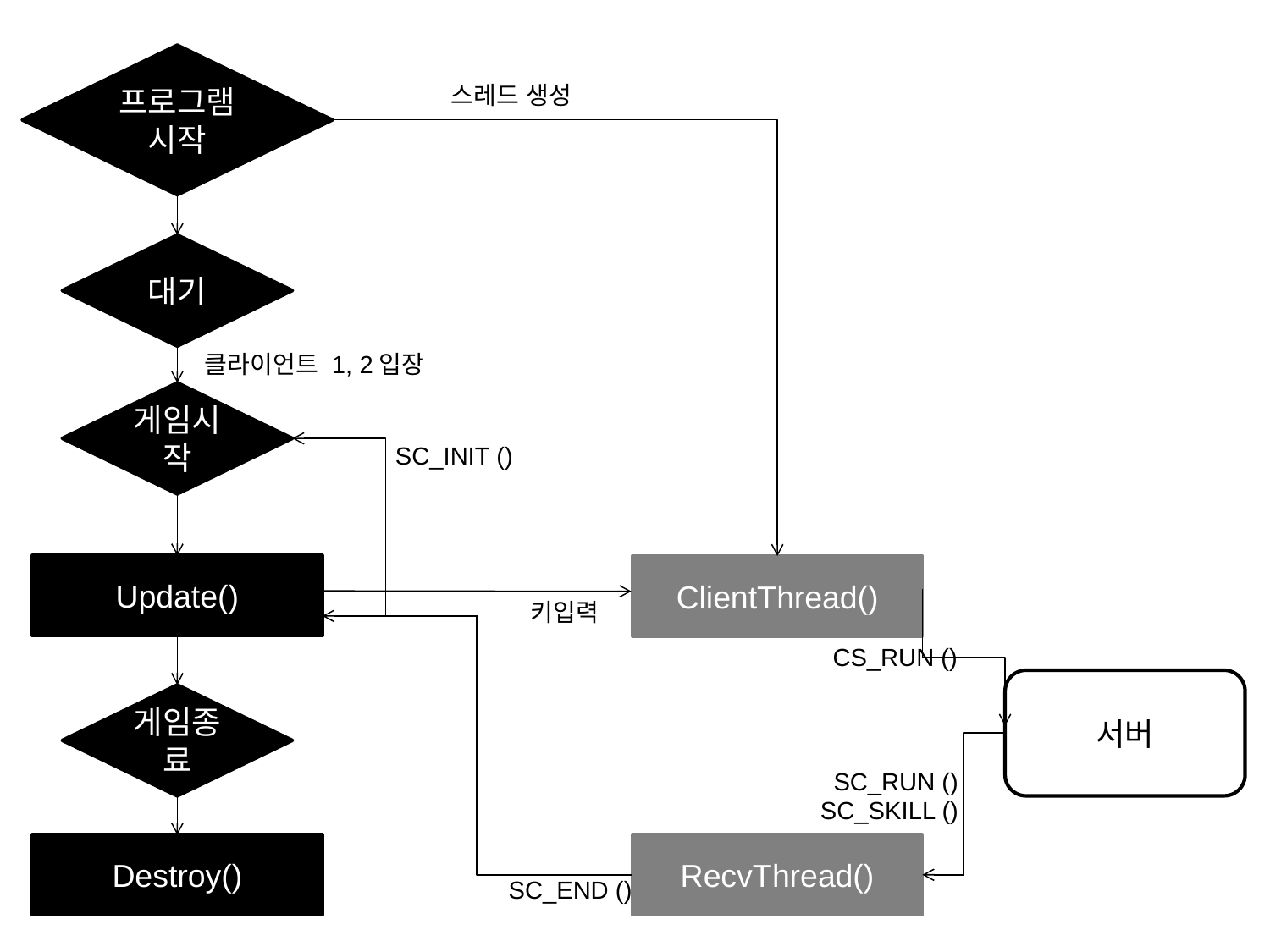

프로그램시작
스레드 생성
대기
클라이언트 1, 2입장
게임시작
SC_INIT ()
Update()
ClientThread()
키입력
CS_RUN ()
서버
게임종료
SC_RUN ()
SC_SKILL ()
Destroy()
RecvThread()
SC_END ()